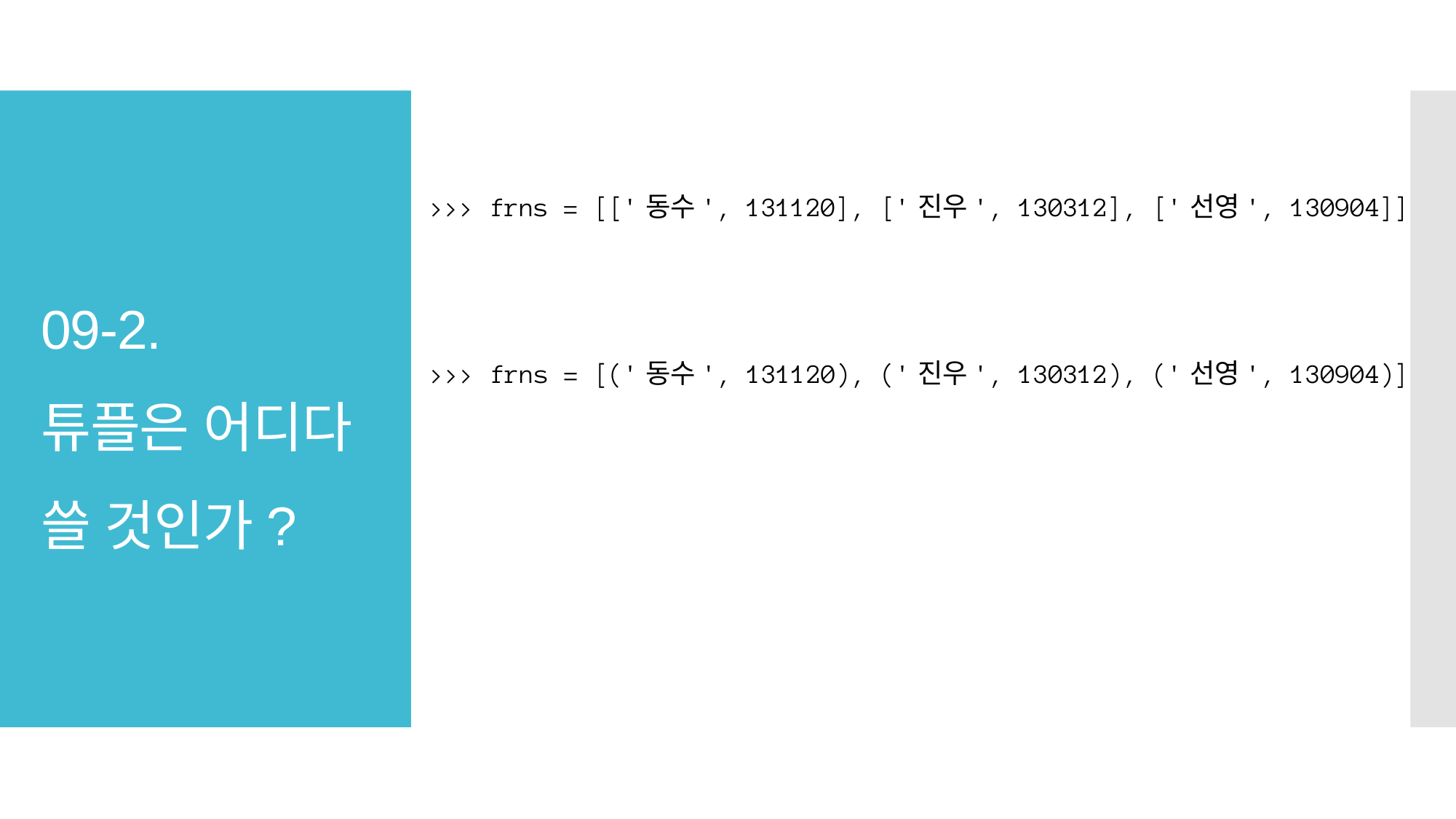

# 09-2. 튜플은 어디다 쓸 것인가?
>>> frns = [['동수', 131120], ['진우', 130312], ['선영', 130904]]
>>> frns = [('동수', 131120), ('진우', 130312), ('선영', 130904)]